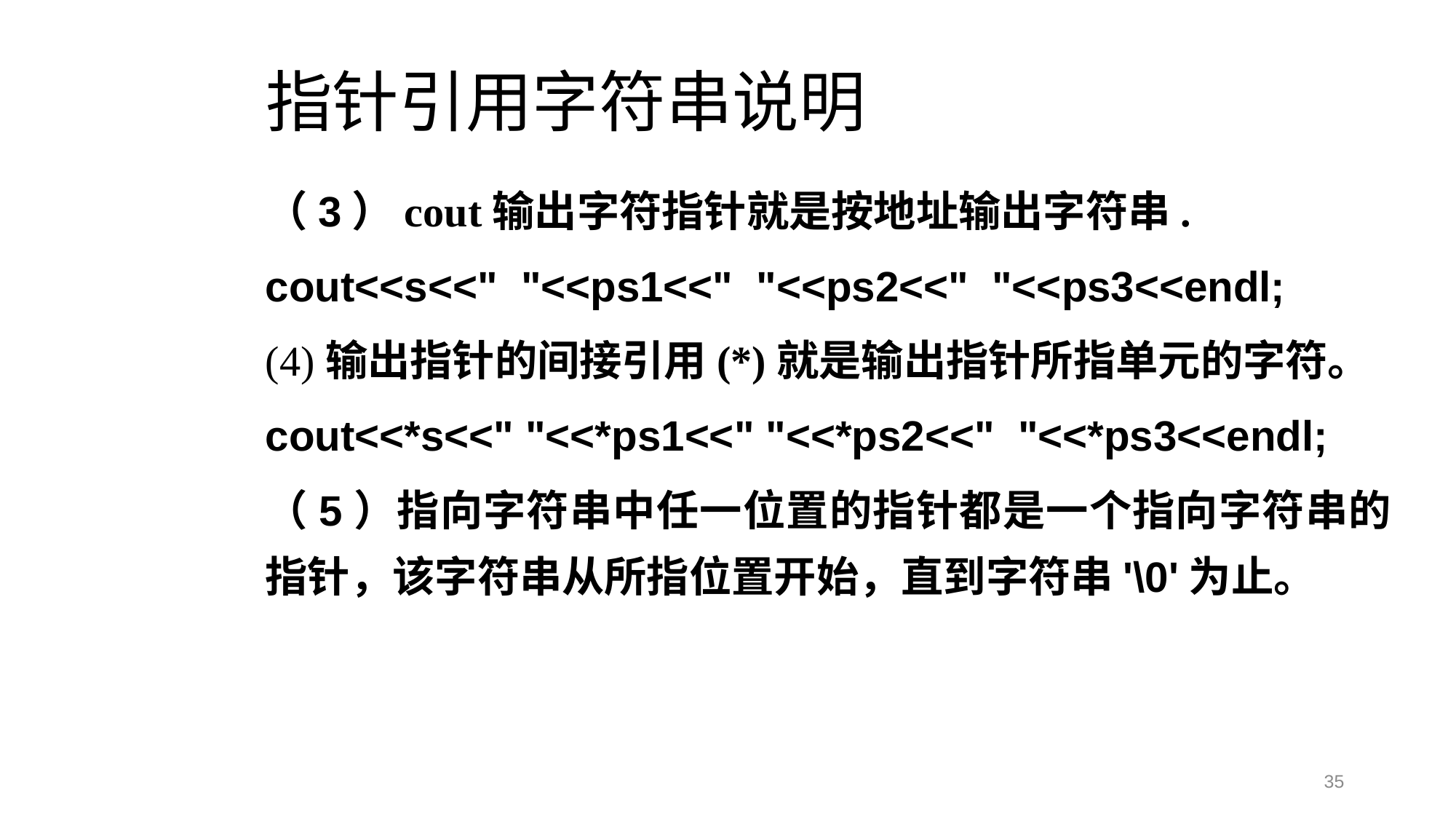

# 指针引用字符串说明
（3）cout输出字符指针就是按地址输出字符串.
cout<<s<<"  "<<ps1<<"  "<<ps2<<"  "<<ps3<<endl;
(4)输出指针的间接引用(*)就是输出指针所指单元的字符。
cout<<*s<<" "<<*ps1<<" "<<*ps2<<"  "<<*ps3<<endl;
（5）指向字符串中任一位置的指针都是一个指向字符串的指针，该字符串从所指位置开始，直到字符串'\0'为止。
35